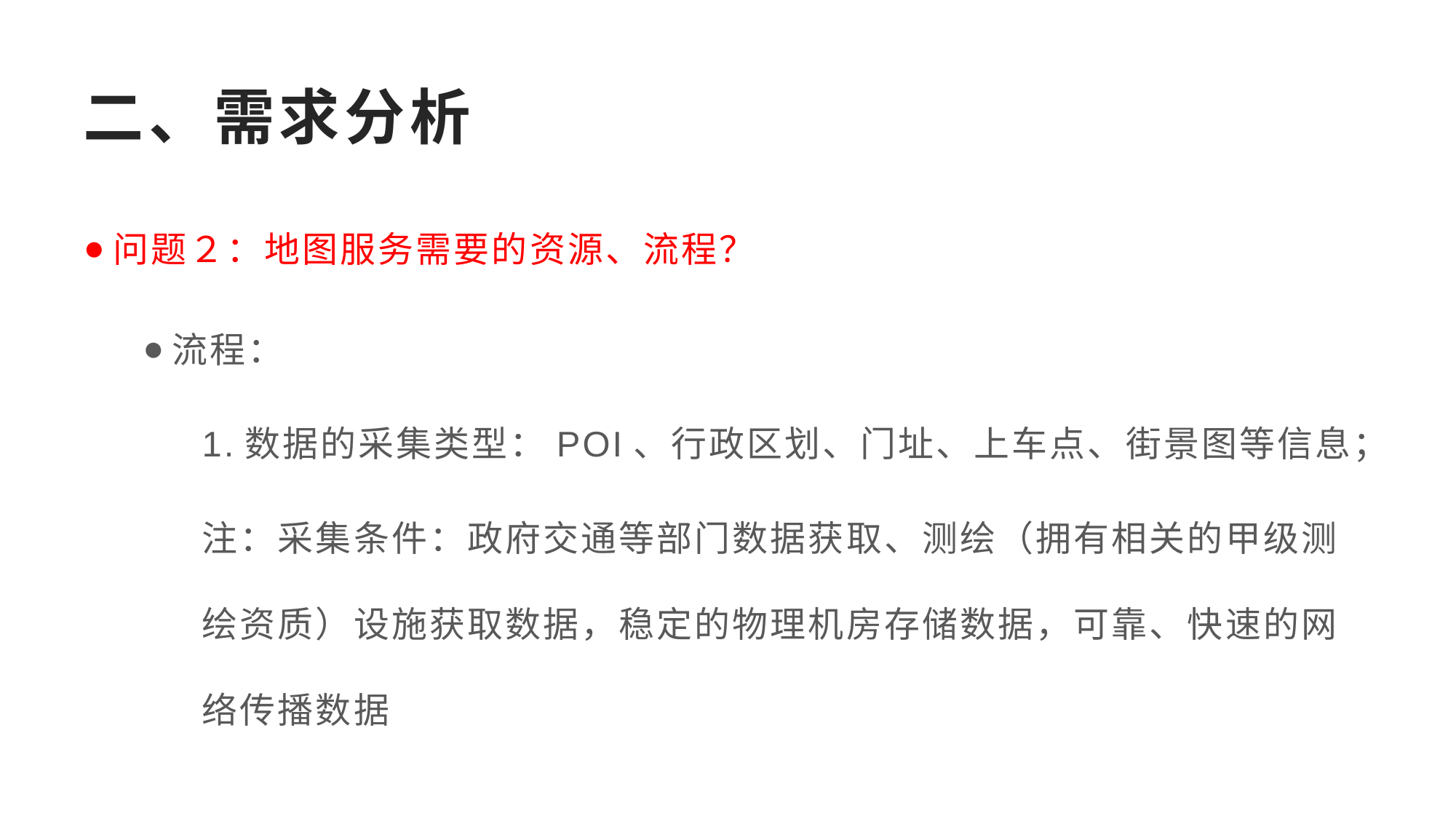

# 二、需求分析
问题２：地图服务需要的资源、流程？
流程：
1.数据的采集类型：POI、行政区划、门址、上车点、街景图等信息；
注：采集条件：政府交通等部门数据获取、测绘（拥有相关的甲级测绘资质）设施获取数据，稳定的物理机房存储数据，可靠、快速的网络传播数据